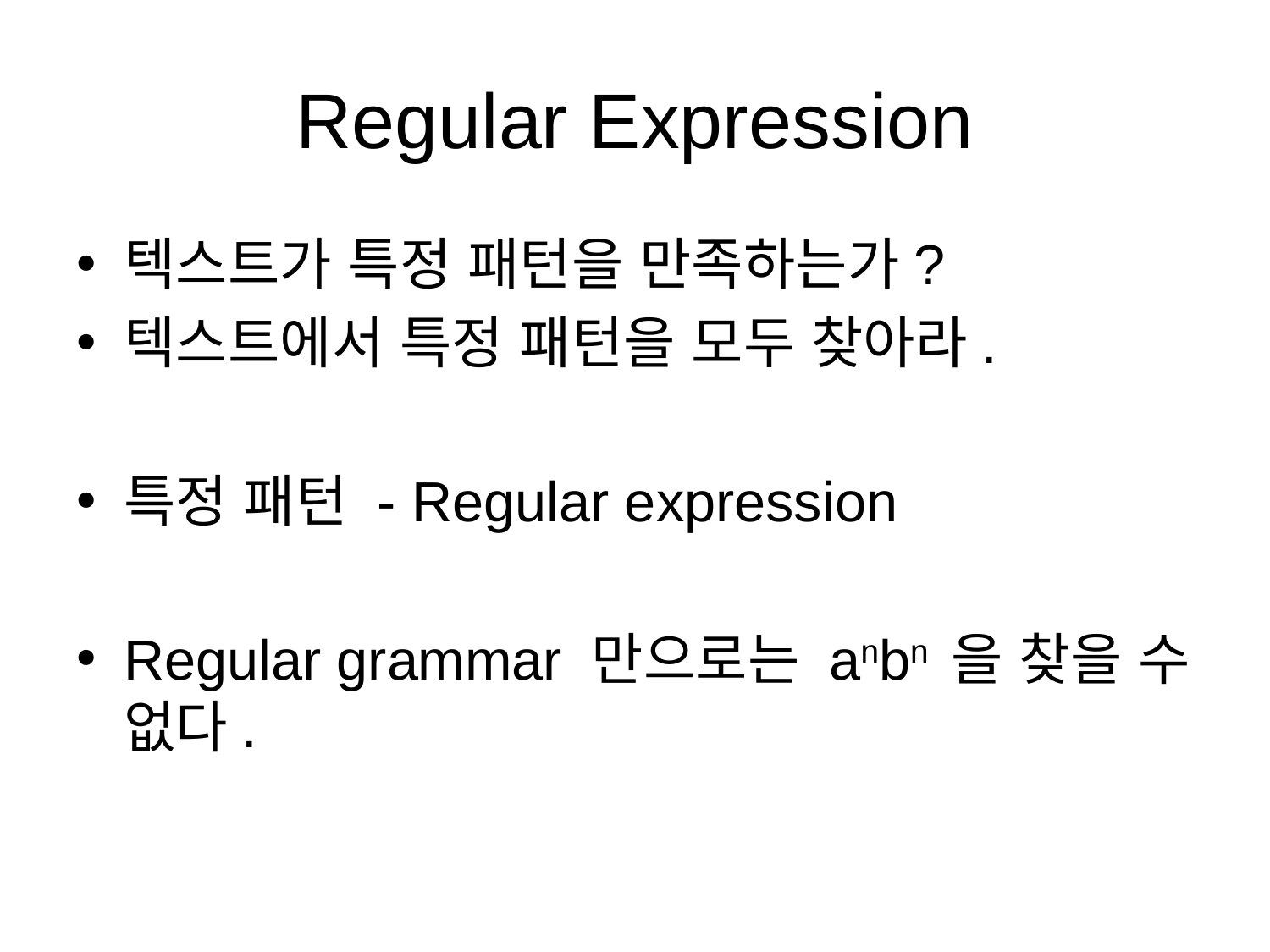

# Regular Expression
텍스트가 특정 패턴을 만족하는가?
텍스트에서 특정 패턴을 모두 찾아라.

특정 패턴 - Regular expression

Regular grammar 만으로는 anbn 을 찾을 수 없다.